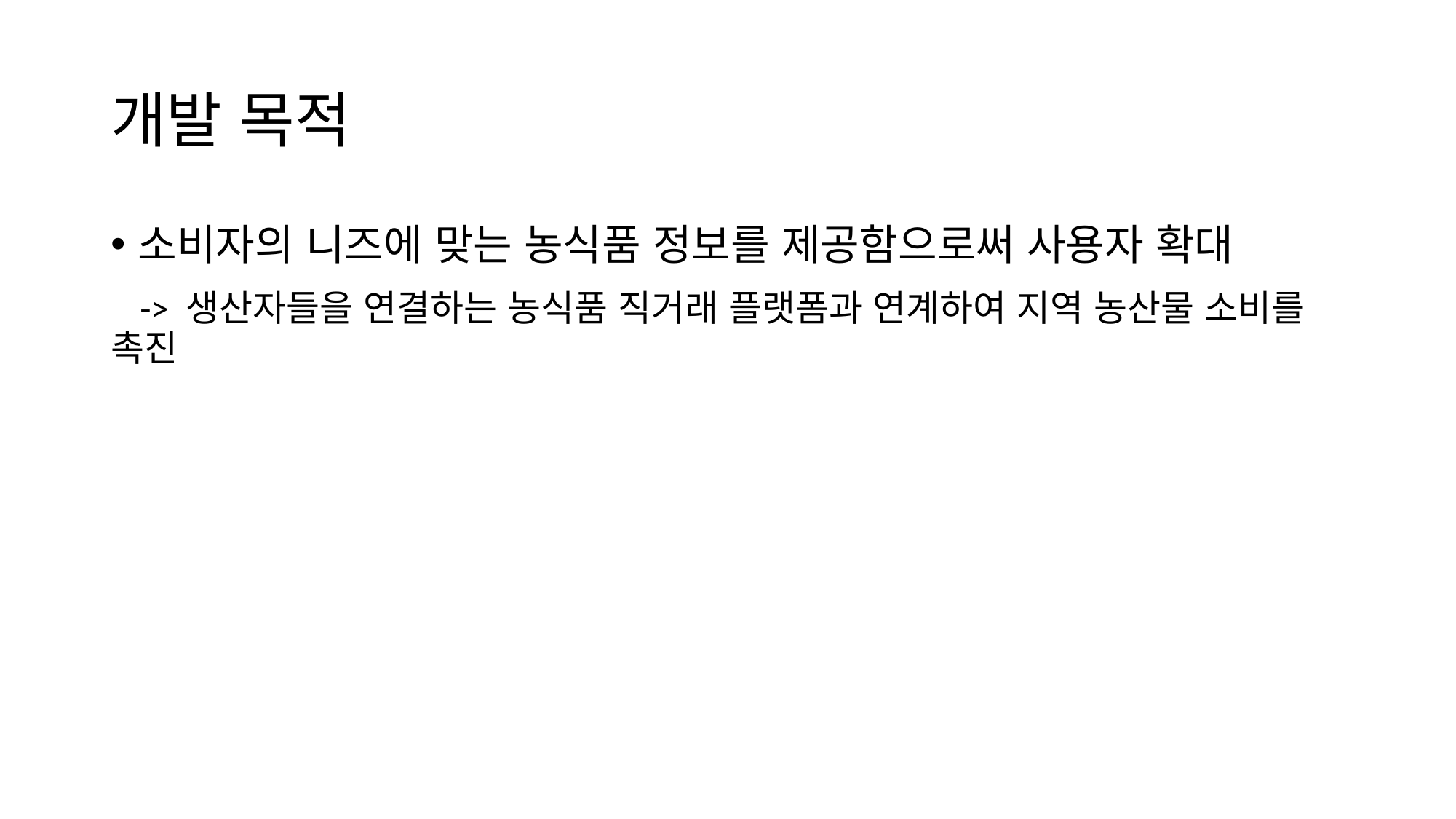

# 개발 목적
소비자의 니즈에 맞는 농식품 정보를 제공함으로써 사용자 확대
   -> 생산자들을 연결하는 농식품 직거래 플랫폼과 연계하여 지역 농산물 소비를 촉진